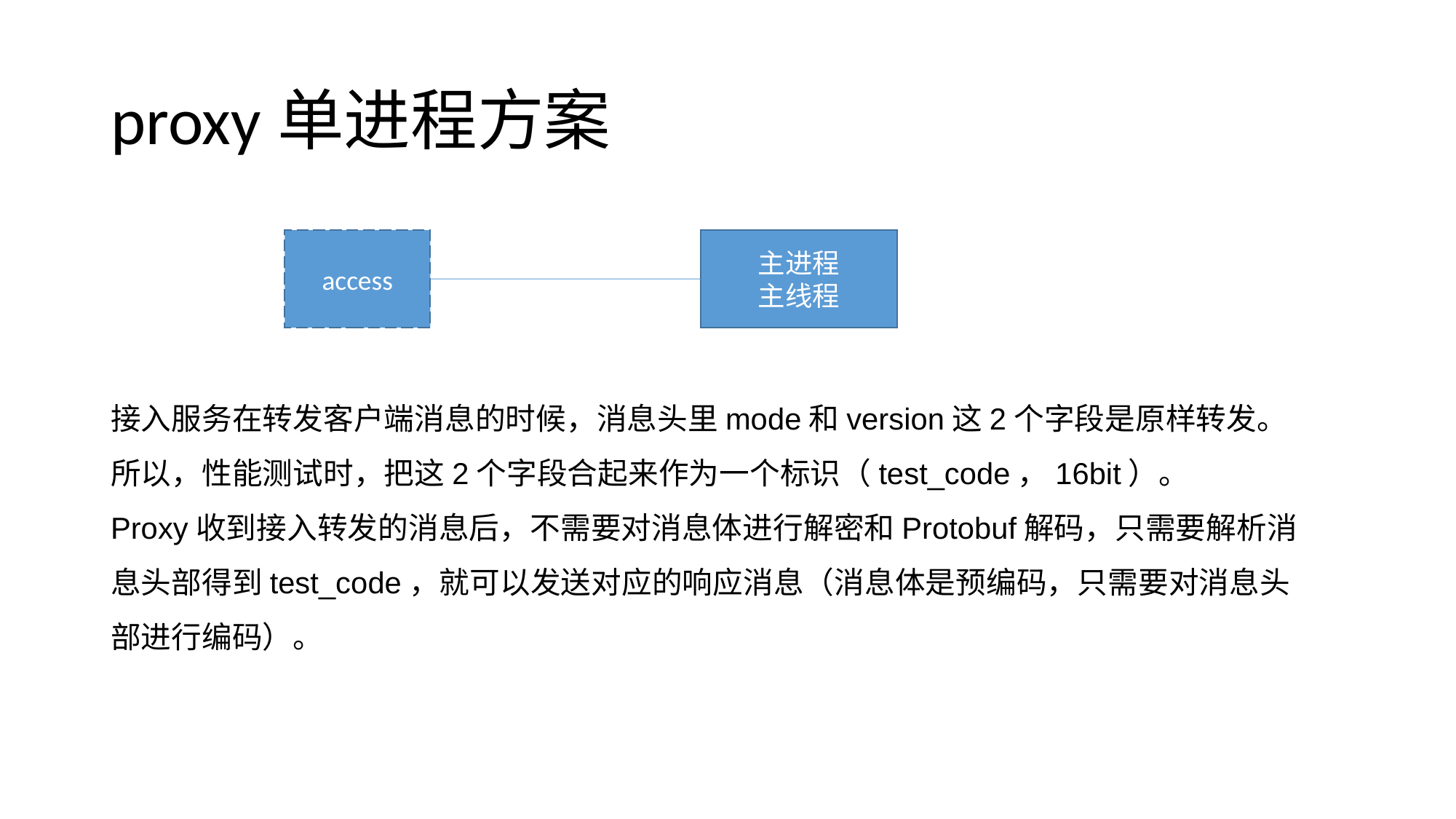

# proxy单进程方案
主进程
主线程
access
接入服务在转发客户端消息的时候，消息头里mode和version这2个字段是原样转发。
所以，性能测试时，把这2个字段合起来作为一个标识（test_code，16bit）。
Proxy收到接入转发的消息后，不需要对消息体进行解密和Protobuf解码，只需要解析消息头部得到test_code，就可以发送对应的响应消息（消息体是预编码，只需要对消息头部进行编码）。